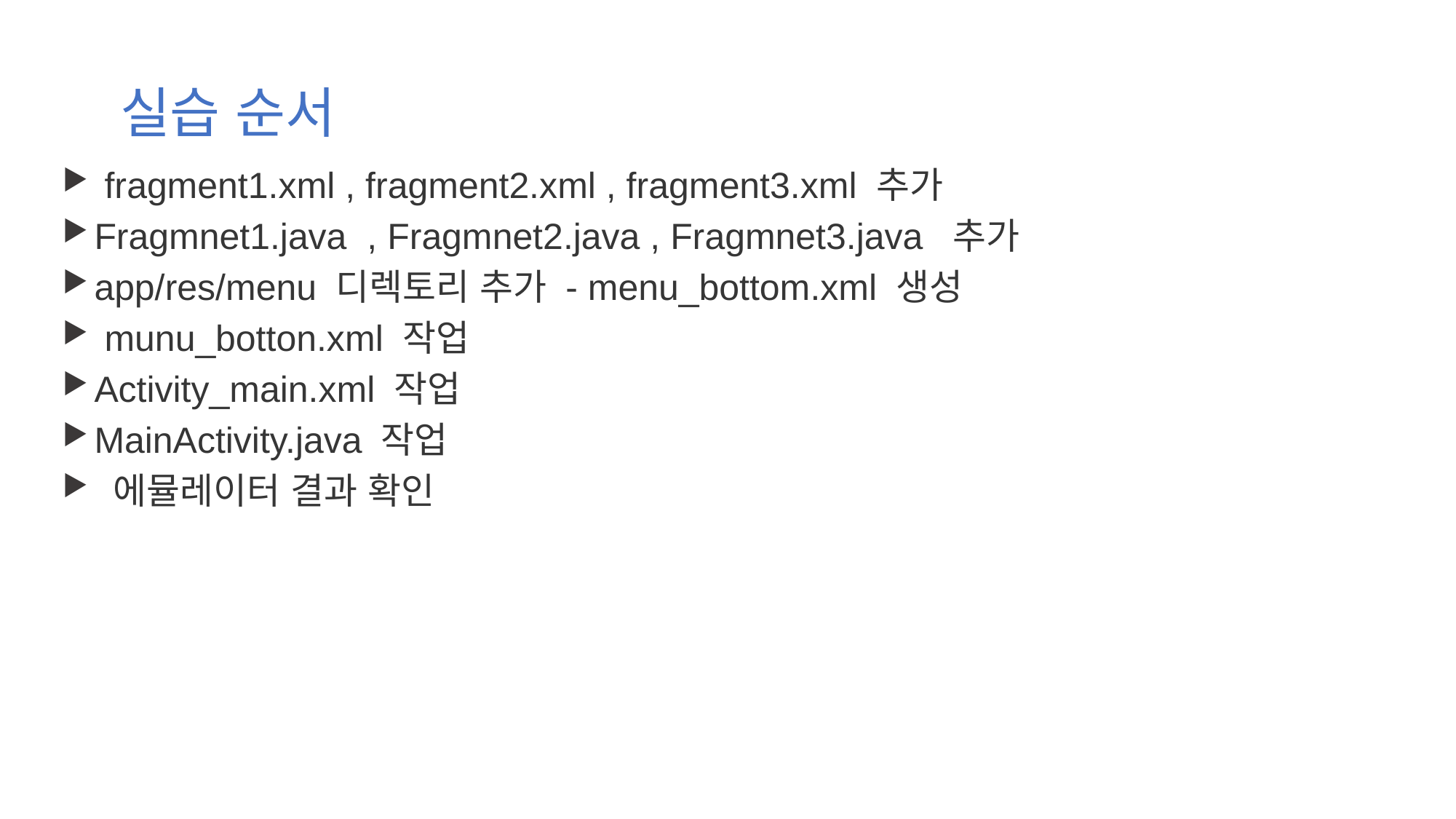

실습 순서
 fragment1.xml , fragment2.xml , fragment3.xml 추가
Fragmnet1.java  , Fragmnet2.java , Fragmnet3.java  추가
app/res/menu 디렉토리 추가 - menu_bottom.xml 생성
 munu_botton.xml 작업
Activity_main.xml 작업
MainActivity.java 작업
 에뮬레이터 결과 확인